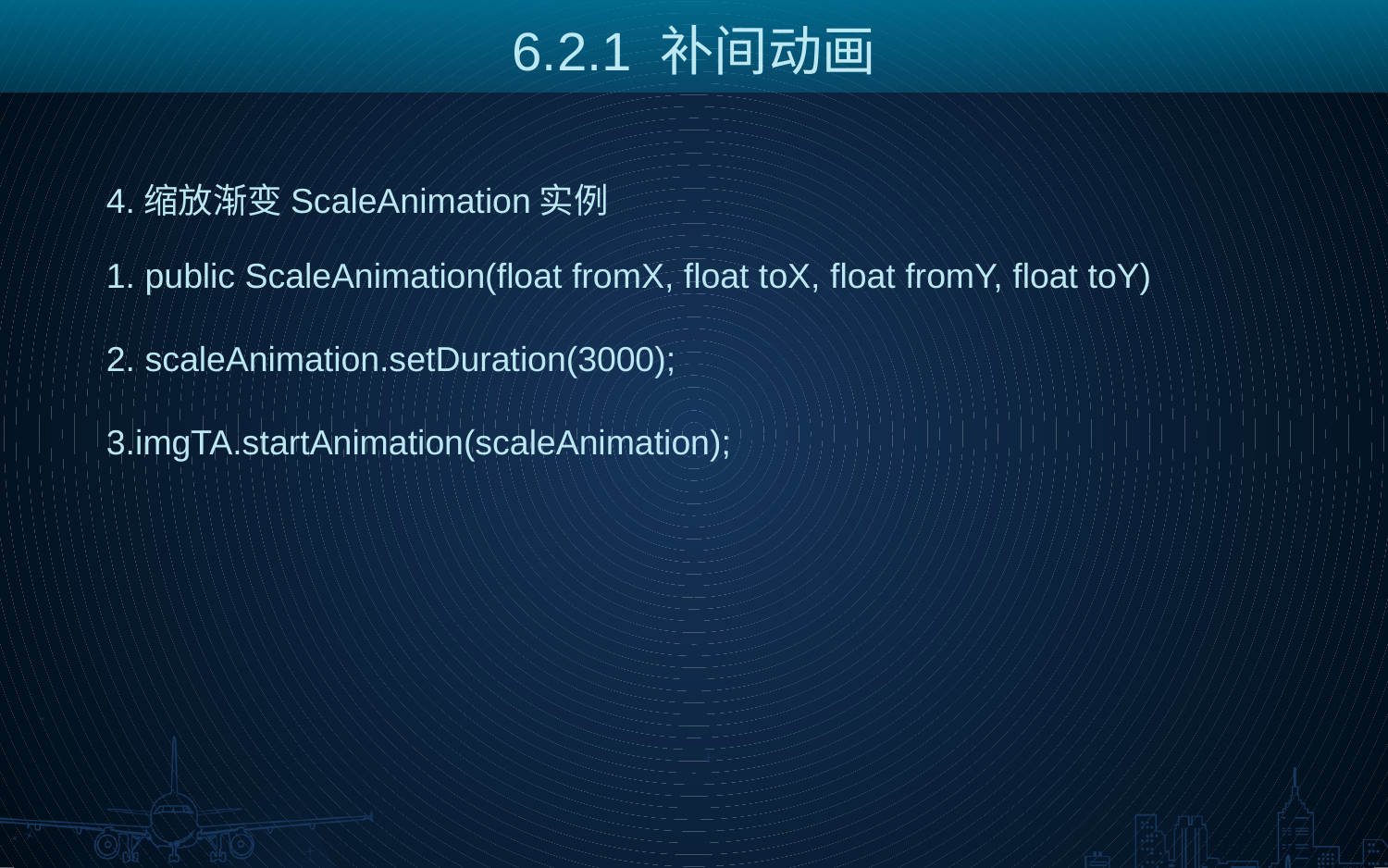

6.2.1 补间动画
4.缩放渐变ScaleAnimation实例
1. public ScaleAnimation(float fromX, float toX, float fromY, float toY)

2. scaleAnimation.setDuration(3000);

3.imgTA.startAnimation(scaleAnimation);